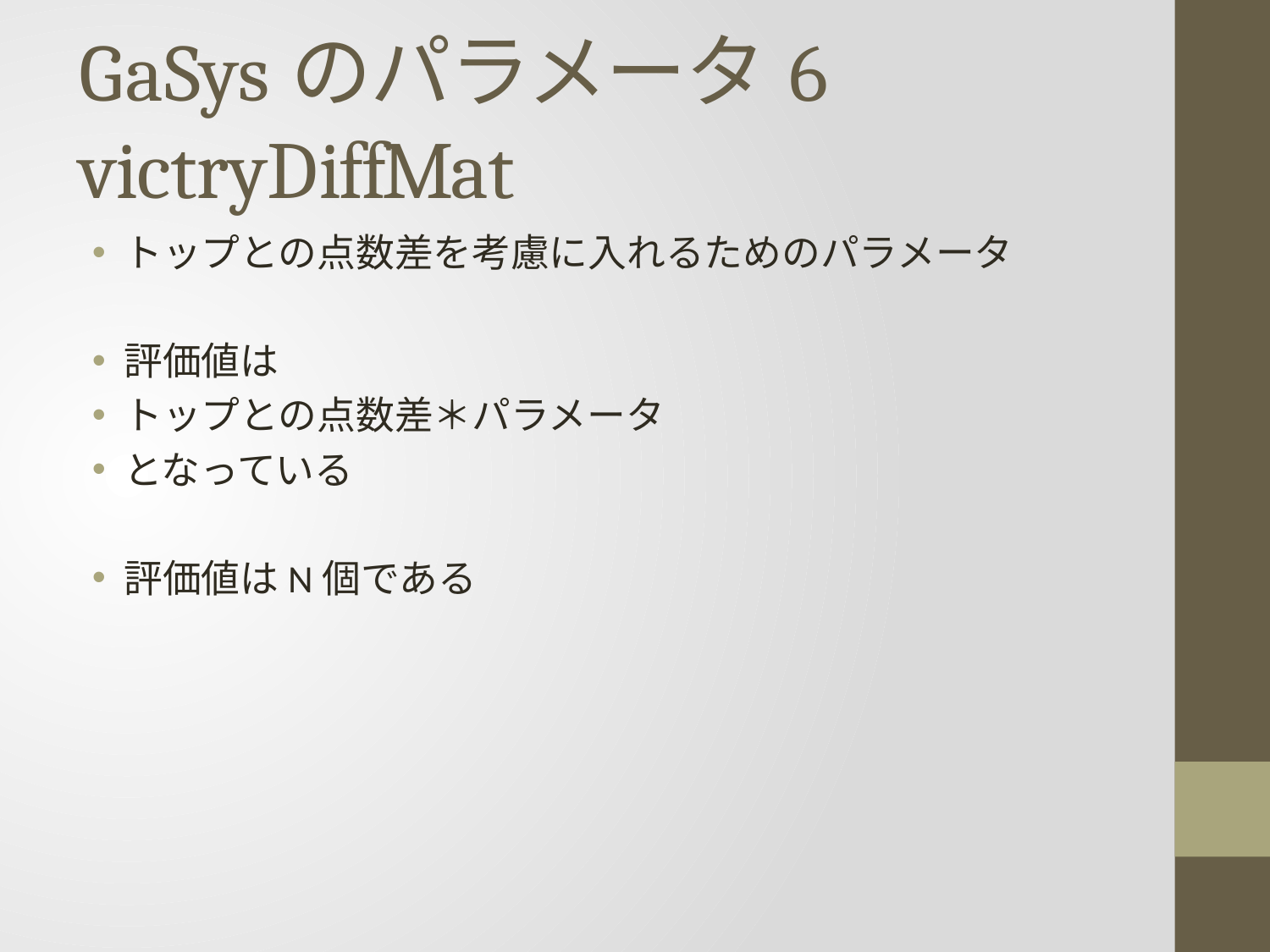

# GaSysのパラメータ6 victryDiffMat
トップとの点数差を考慮に入れるためのパラメータ

評価値は
トップとの点数差＊パラメータ
となっている

評価値はN個である